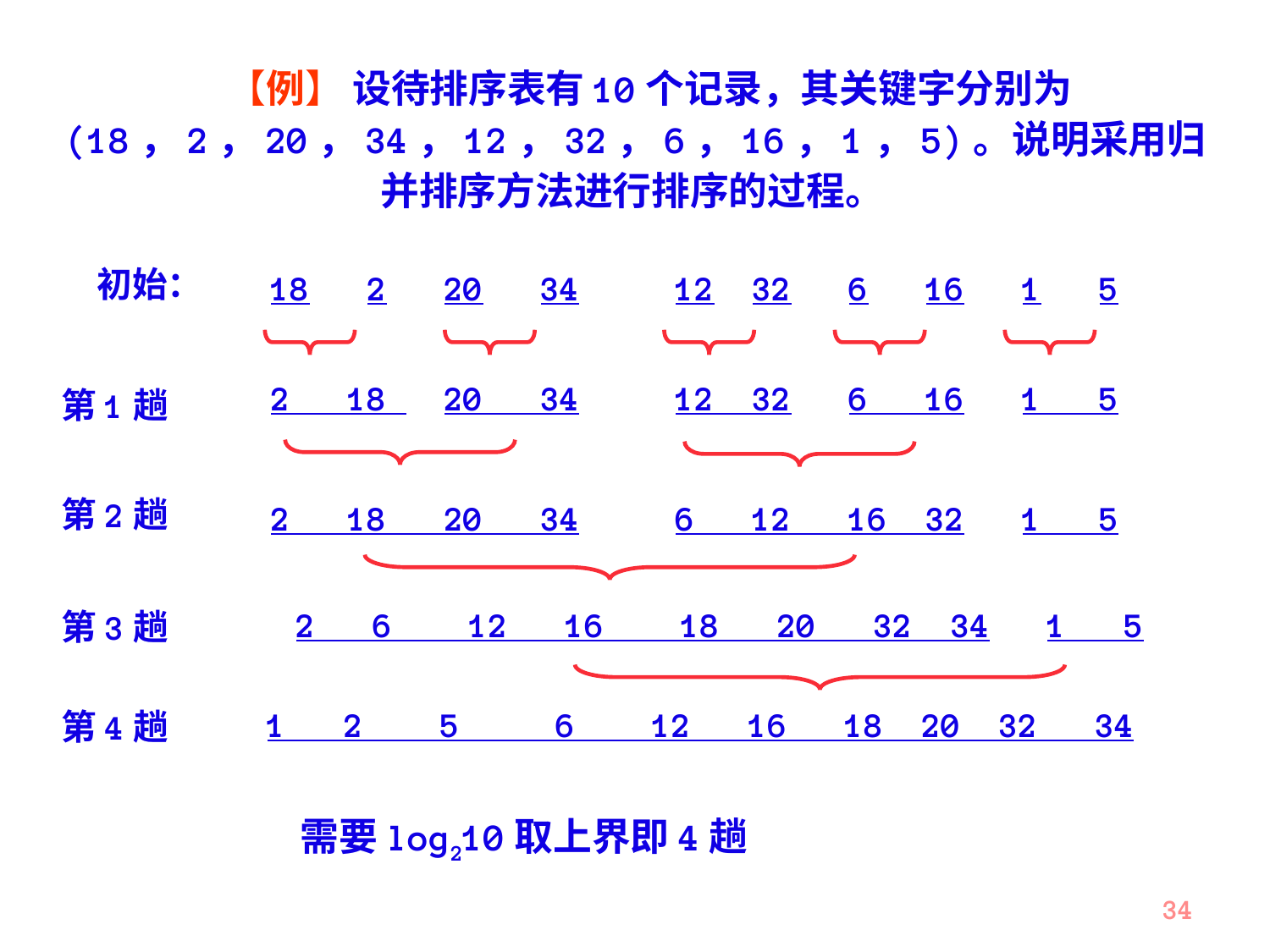

【例】 设待排序表有10个记录，其关键字分别为(18，2，20，34，12，32，6，16，1，5)。说明采用归并排序方法进行排序的过程。
初始：
18   2   20   34     12  32   6   16   1   5

2   18   20   34     12  32   6   16   1   5
第1趟

第2趟
2   18   20   34     6   12   16  32   1   5
2   6    12   16    18   20   32  34   1   5
第3趟
1   2    5     6    12   16   18  20  32   34
第4趟
需要log210取上界即4趟
34